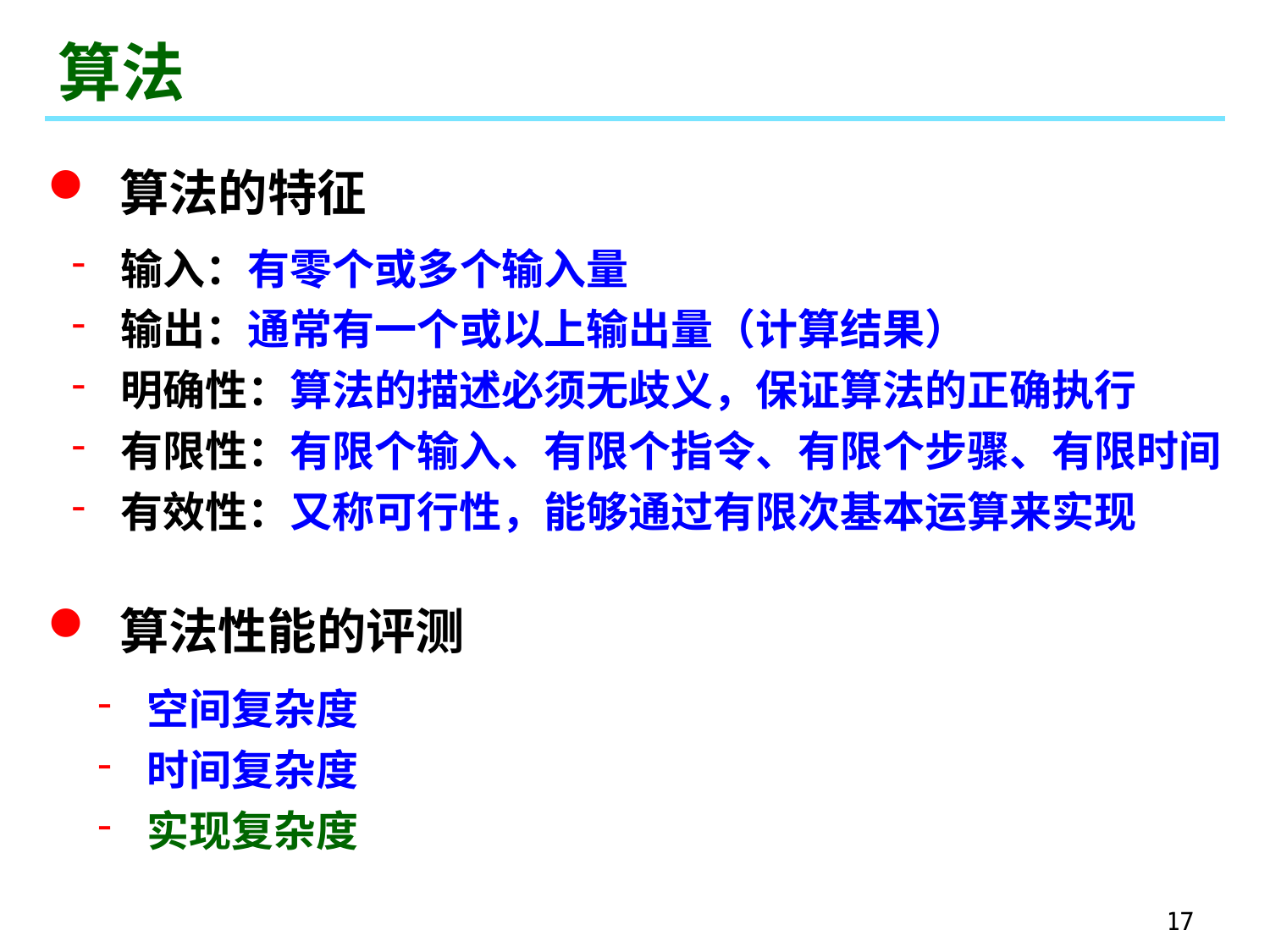

# 算法
 算法的特征
 输入：有零个或多个输入量
 输出：通常有一个或以上输出量（计算结果）
 明确性：算法的描述必须无歧义，保证算法的正确执行
 有限性：有限个输入、有限个指令、有限个步骤、有限时间
 有效性：又称可行性，能够通过有限次基本运算来实现
 算法性能的评测
 空间复杂度
 时间复杂度
 实现复杂度
17